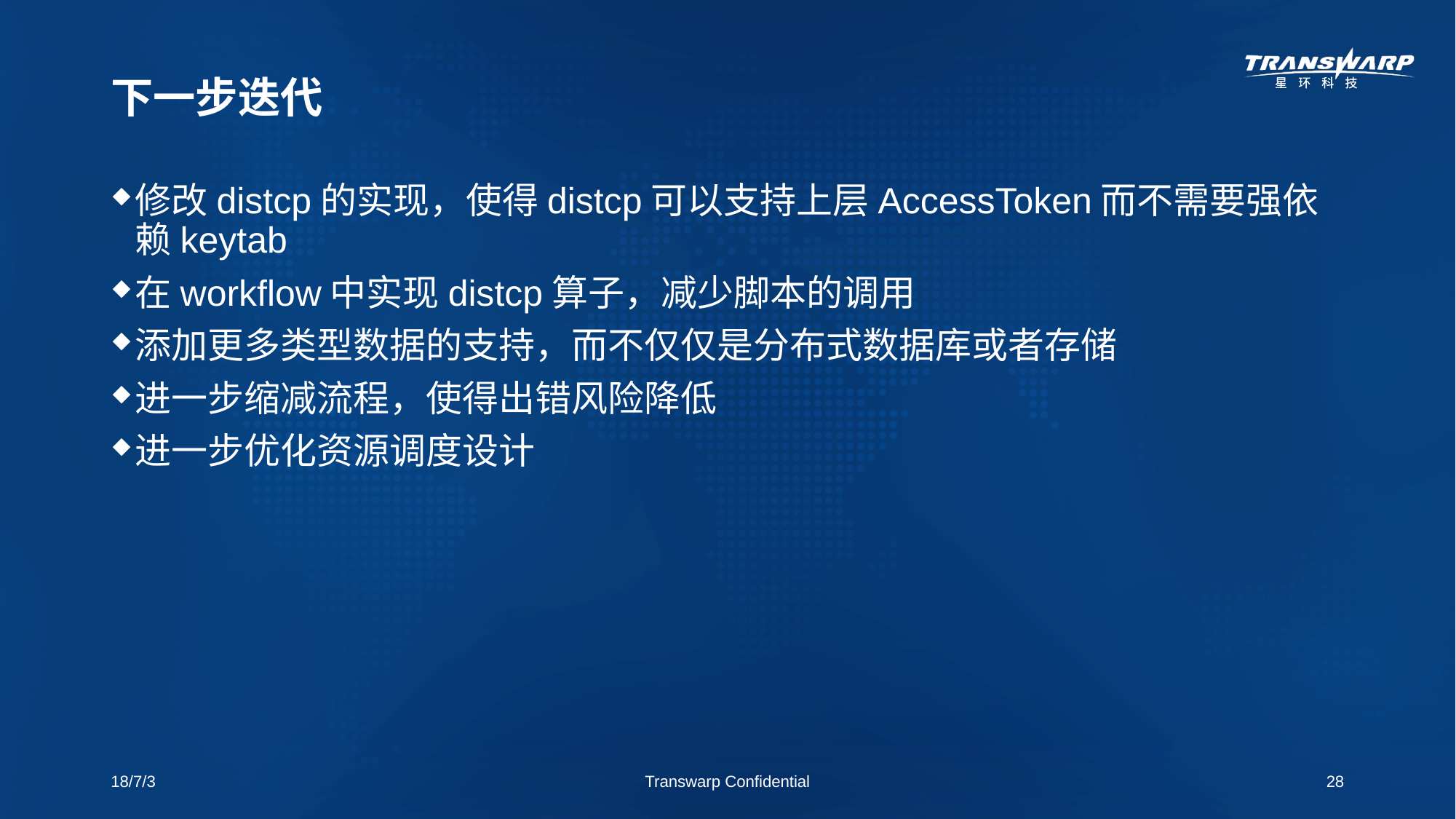

# 下一步迭代
修改distcp的实现，使得distcp可以支持上层AccessToken而不需要强依赖keytab
在workflow中实现distcp算子，减少脚本的调用
添加更多类型数据的支持，而不仅仅是分布式数据库或者存储
进一步缩减流程，使得出错风险降低
进一步优化资源调度设计

18/7/3
Transwarp Confidential
28